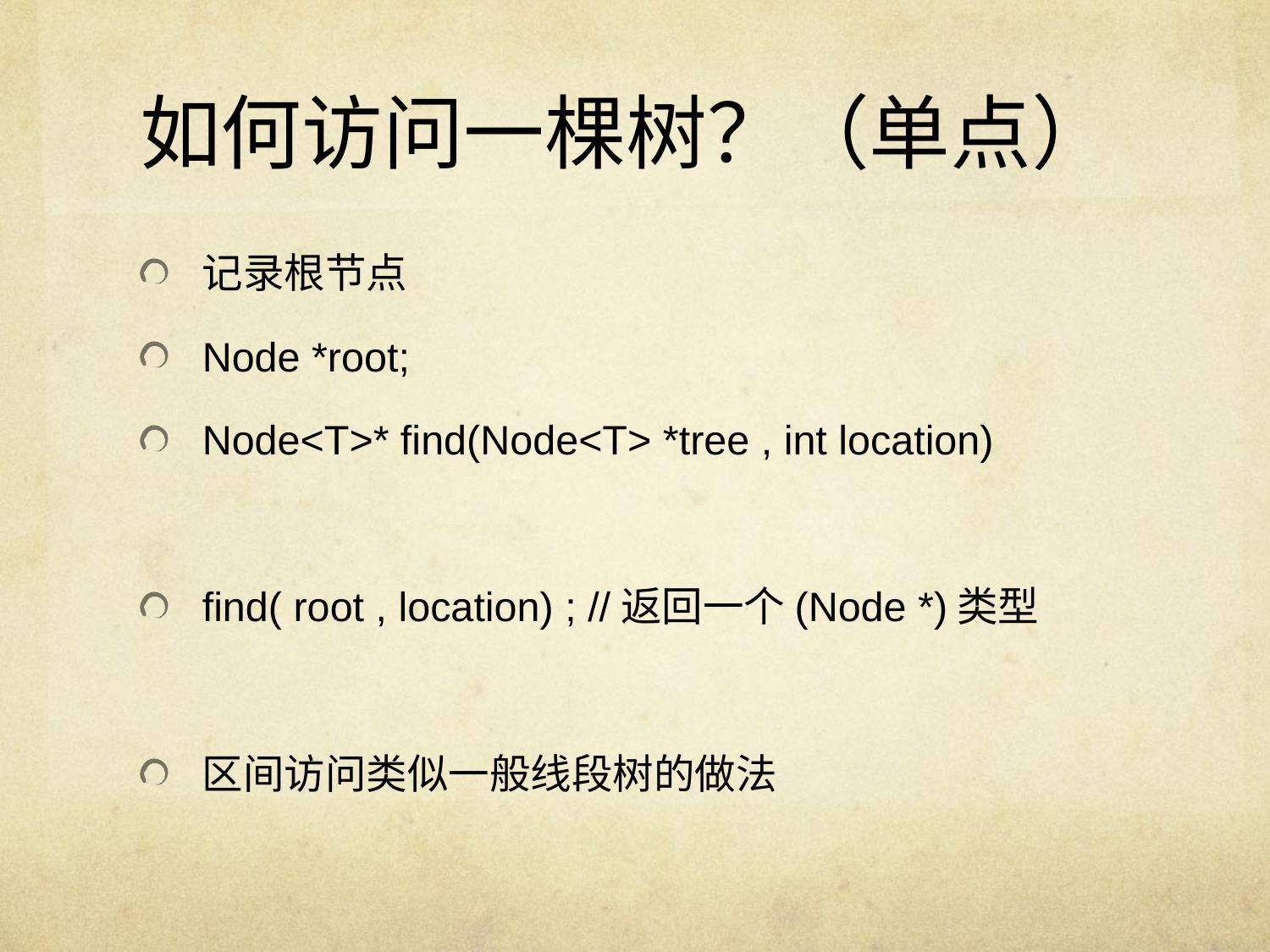

# 如何访问一棵树？（单点）
记录根节点
Node *root;
Node<T>* find(Node<T> *tree , int location)

find( root , location) ; //返回一个(Node *)类型

区间访问类似一般线段树的做法